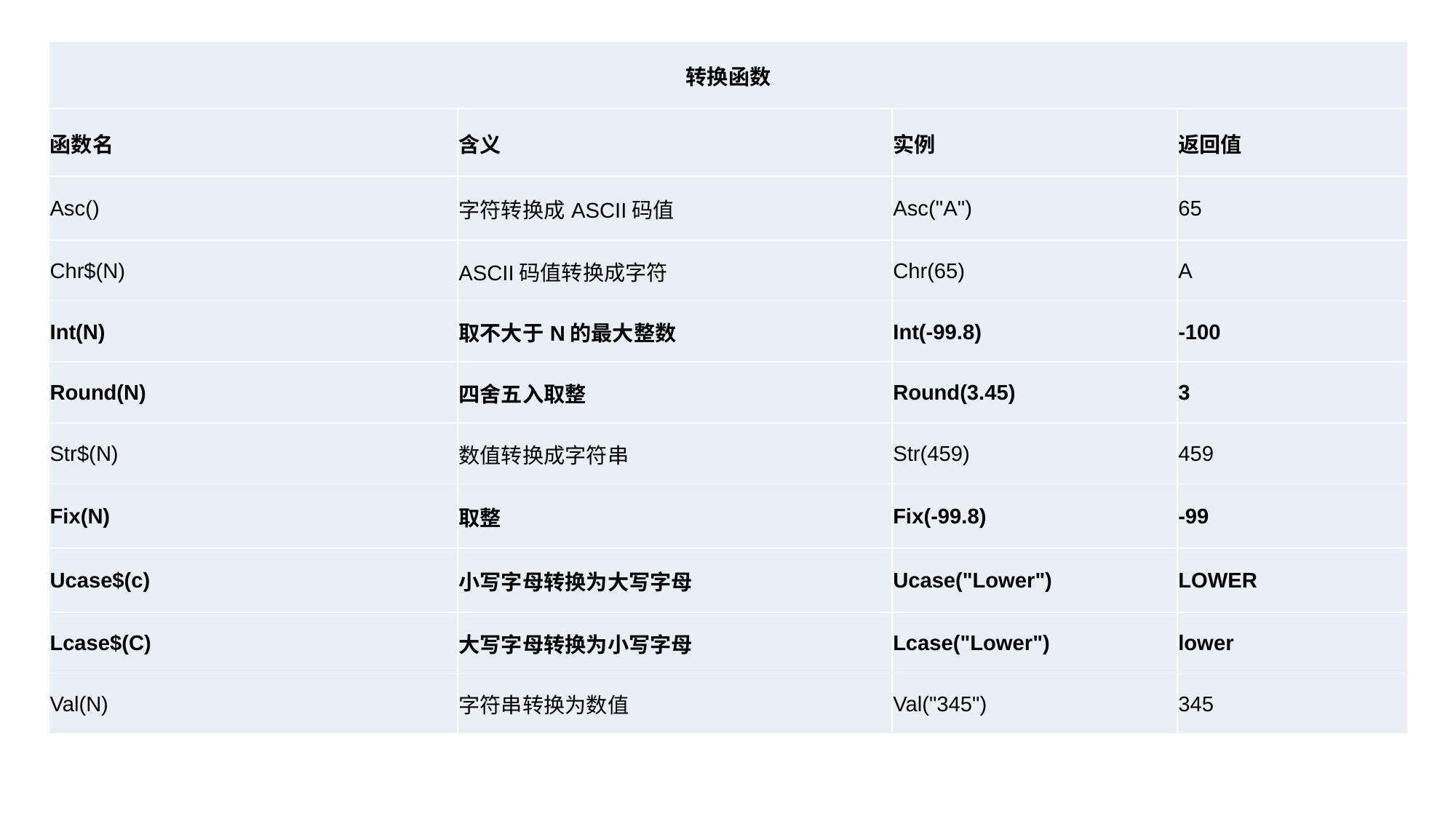

| 转换函数 |  |  |  |
| --- | --- | --- | --- |
| 函数名 | 含义 | 实例 | 返回值 |
| Asc() | 字符转换成ASCII码值 | Asc("A") | 65 |
| Chr$(N) | ASCII码值转换成字符 | Chr(65) | A |
| Int(N) | 取不大于N的最大整数 | Int(-99.8) | -100 |
| Round(N) | 四舍五入取整 | Round(3.45) | 3 |
| Str$(N) | 数值转换成字符串 | Str(459) | 459 |
| Fix(N) | 取整 | Fix(-99.8) | -99 |
| Ucase$(c) | 小写字母转换为大写字母 | Ucase("Lower") | LOWER |
| Lcase$(C) | 大写字母转换为小写字母 | Lcase("Lower") | lower |
| Val(N) | 字符串转换为数值 | Val("345") | 345 |